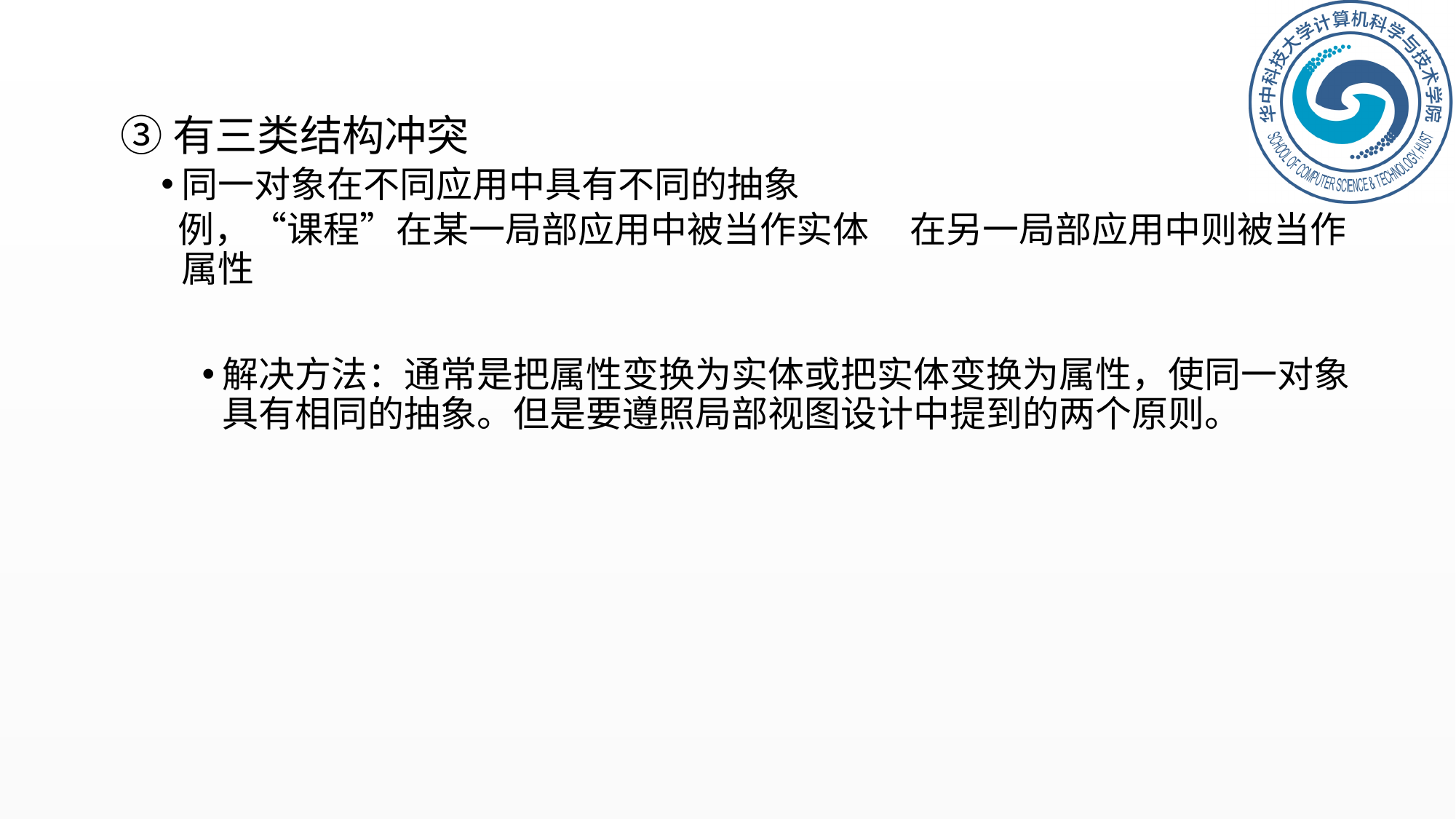

③有三类结构冲突
同一对象在不同应用中具有不同的抽象
 例，“课程”在某一局部应用中被当作实体     在另一局部应用中则被当作属性

解决方法：通常是把属性变换为实体或把实体变换为属性，使同一对象具有相同的抽象。但是要遵照局部视图设计中提到的两个原则。